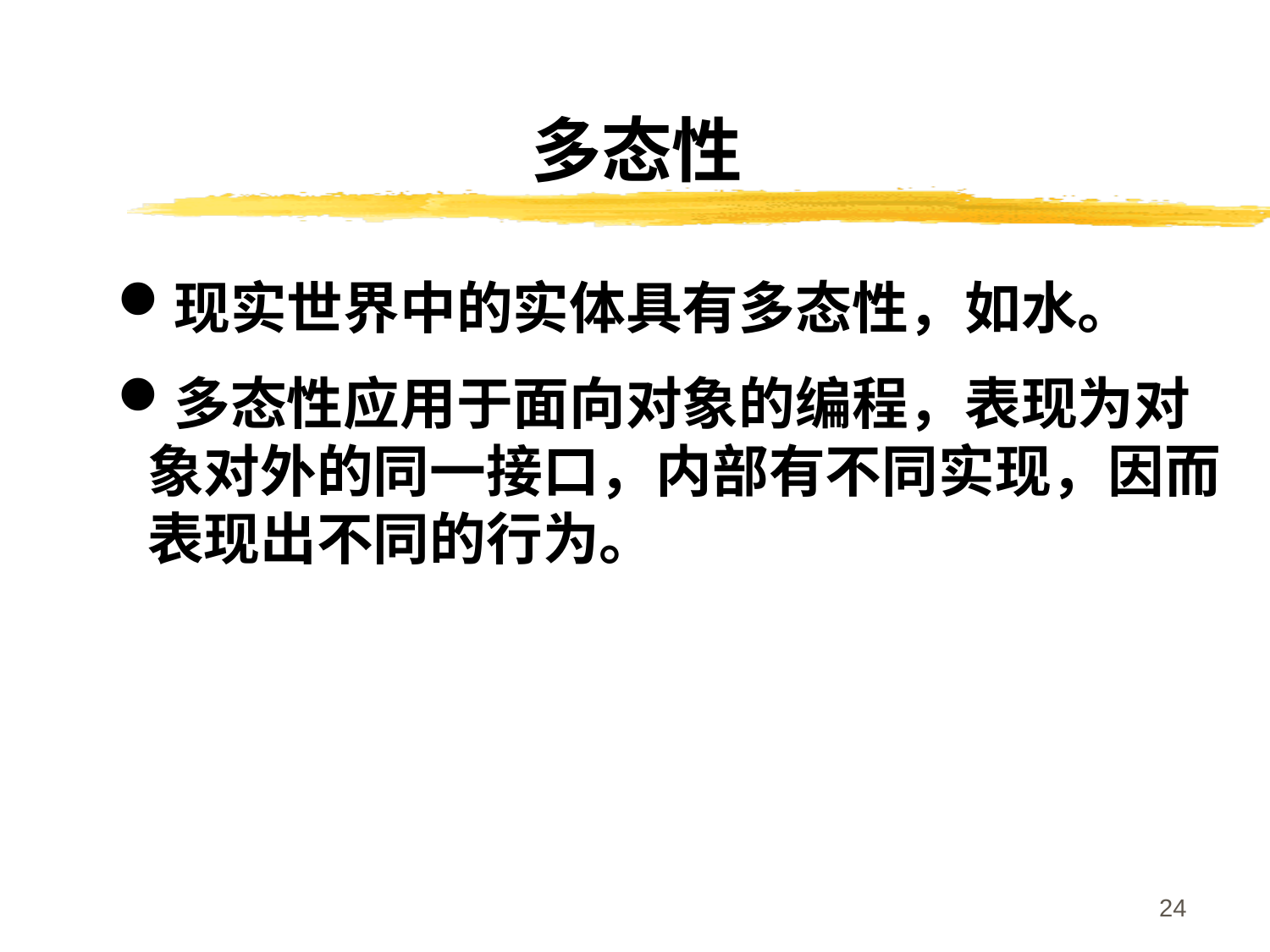

多态性
现实世界中的实体具有多态性，如水。
多态性应用于面向对象的编程，表现为对象对外的同一接口，内部有不同实现，因而表现出不同的行为。
24